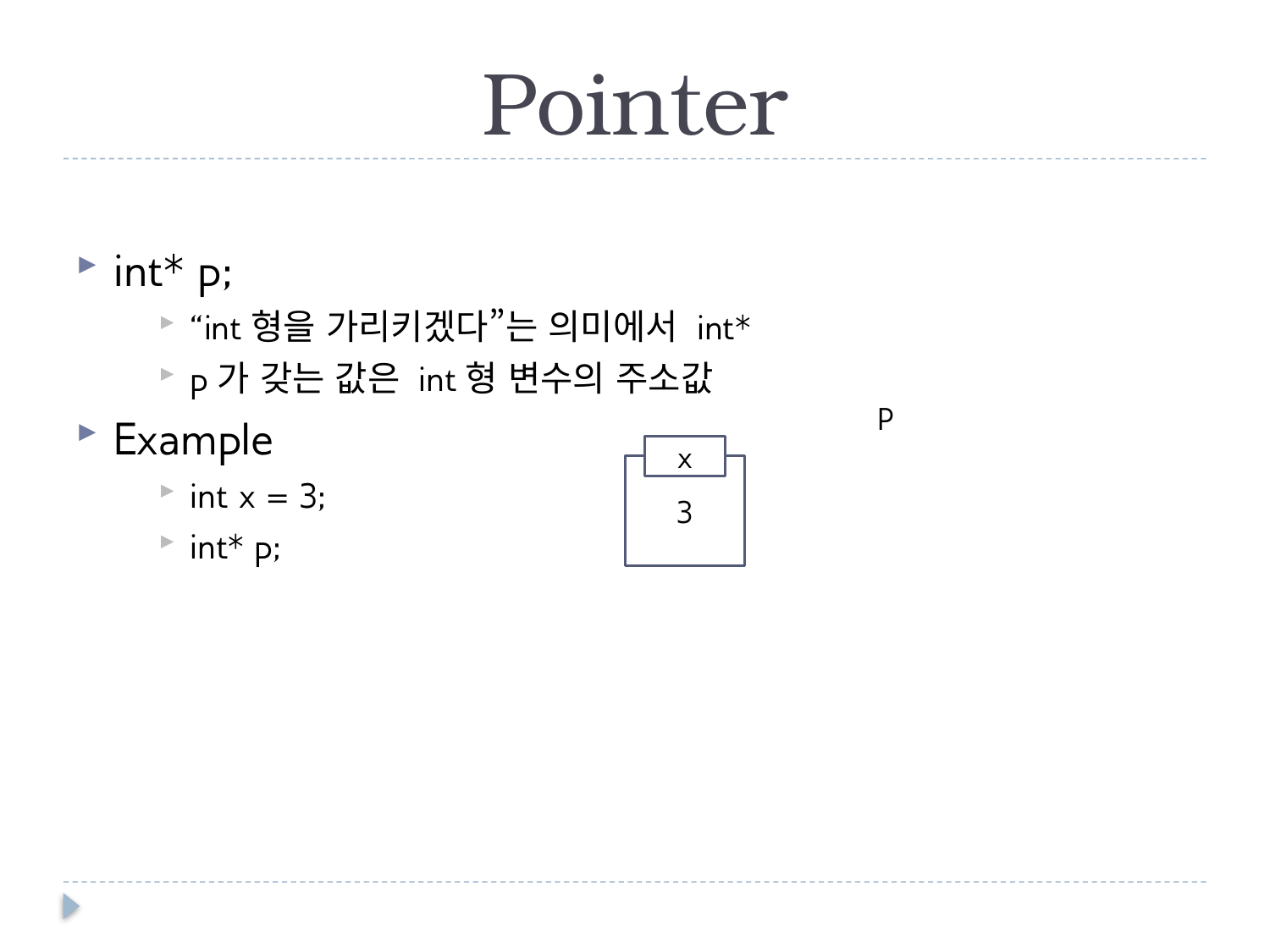

# Pointer

int* p;
“int형을 가리키겠다”는 의미에서 int*
p가 갖는 값은 int형 변수의 주소값
Example
int x = 3;
int* p;
p
x
3